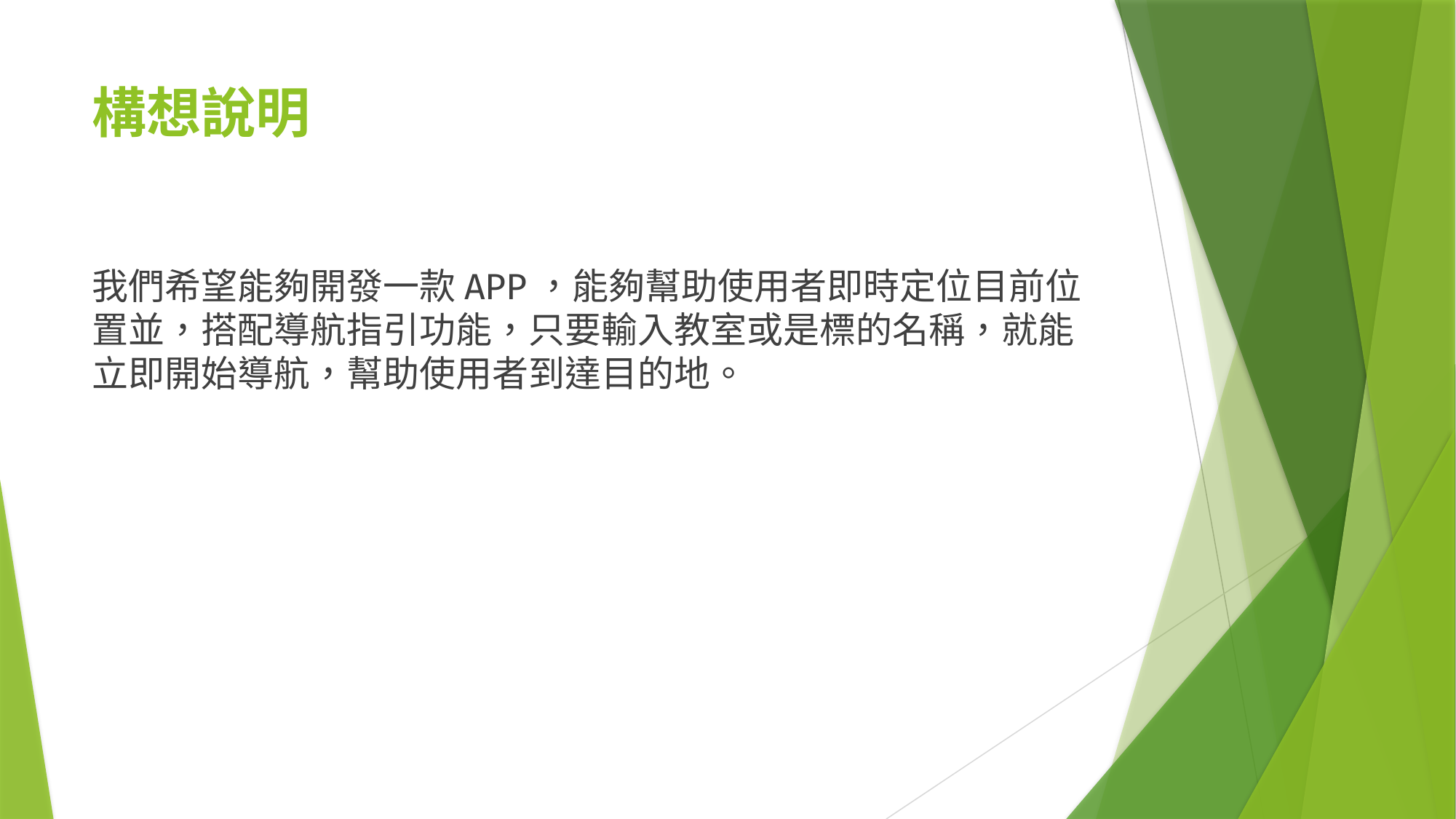

# 構想說明
我們希望能夠開發一款APP，能夠幫助使用者即時定位目前位置並，搭配導航指引功能，只要輸入教室或是標的名稱，就能立即開始導航，幫助使用者到達目的地。